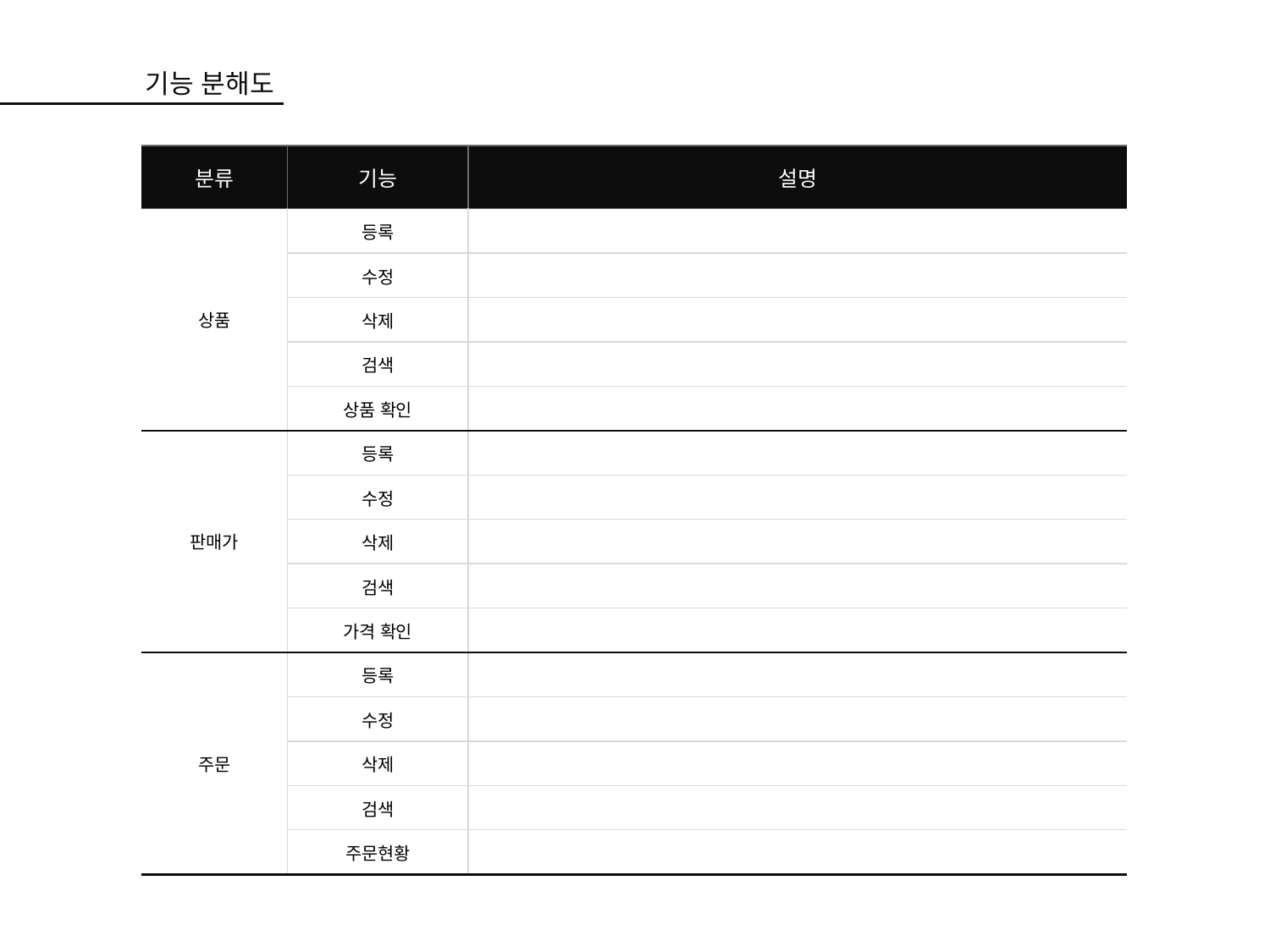

기능 분해도
| 분류 | 기능 | 설명 |
| --- | --- | --- |
| 상품 | 등록 |  |
|  | 수정 |  |
|  | 삭제 |  |
|  | 검색 |  |
|  | 상품 확인 |  |
| 판매가 | 등록 |  |
|  | 수정 |  |
|  | 삭제 |  |
|  | 검색 |  |
|  | 가격 확인 |  |
| 주문 | 등록 |  |
|  | 수정 |  |
|  | 삭제 |  |
|  | 검색 |  |
|  | 주문현황 |  |